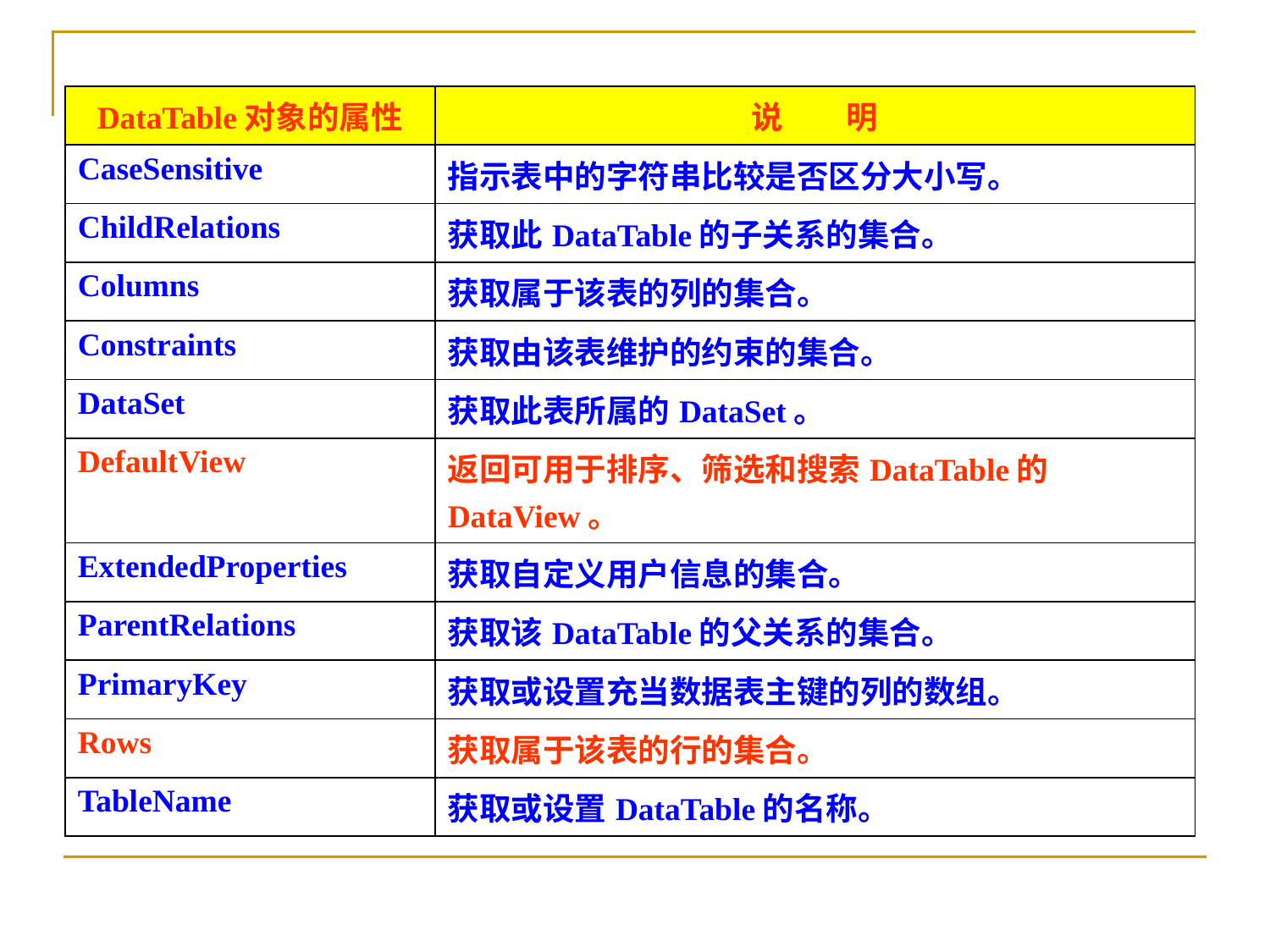

| DataTable对象的属性 | 说　　明 |
| --- | --- |
| CaseSensitive | 指示表中的字符串比较是否区分大小写。 |
| ChildRelations | 获取此DataTable的子关系的集合。 |
| Columns | 获取属于该表的列的集合。 |
| Constraints | 获取由该表维护的约束的集合。 |
| DataSet | 获取此表所属的DataSet。 |
| DefaultView | 返回可用于排序、筛选和搜索DataTable的DataView。 |
| ExtendedProperties | 获取自定义用户信息的集合。 |
| ParentRelations | 获取该DataTable的父关系的集合。 |
| PrimaryKey | 获取或设置充当数据表主键的列的数组。 |
| Rows | 获取属于该表的行的集合。 |
| TableName | 获取或设置DataTable的名称。 |